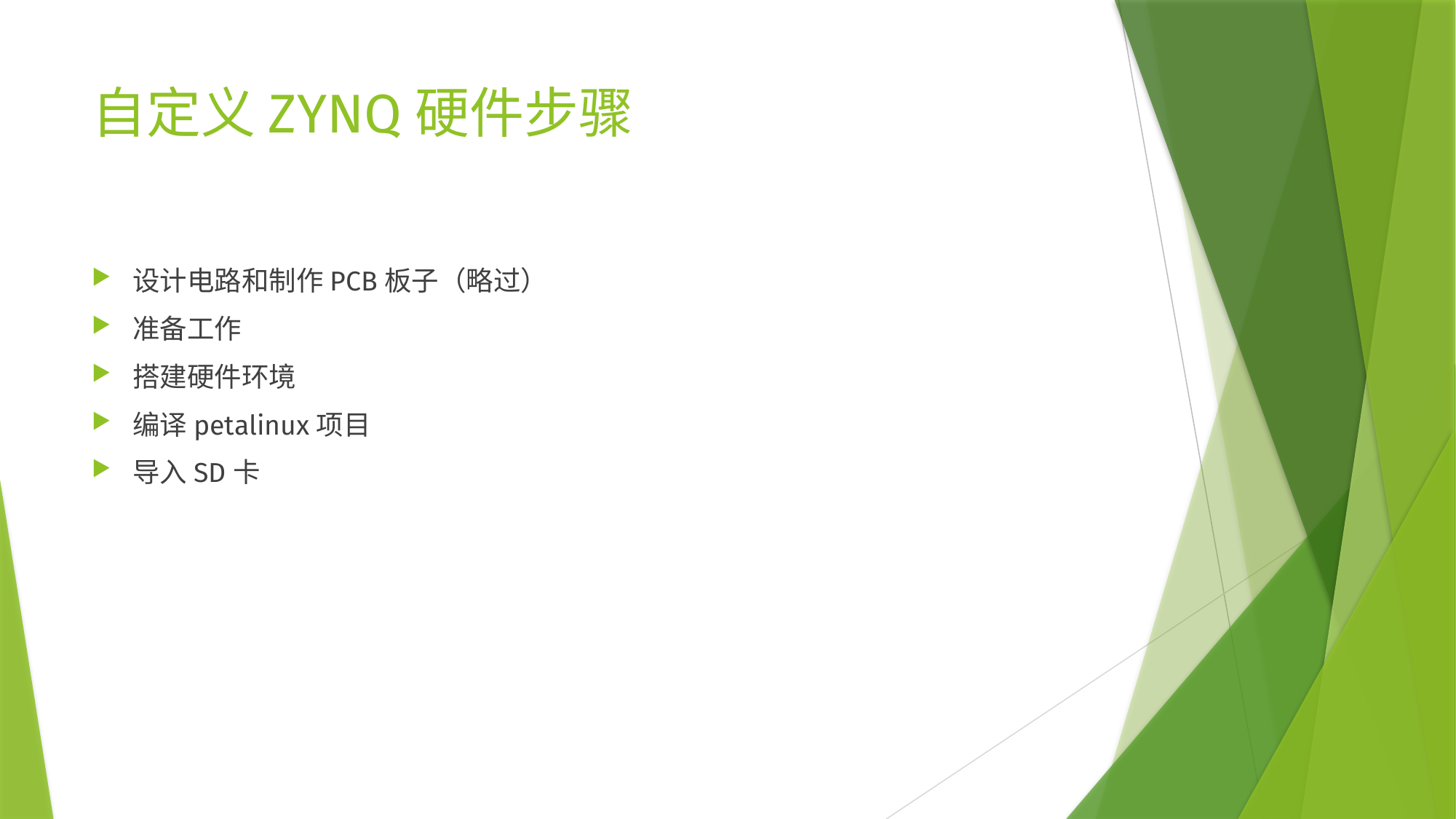

# 自定义ZYNQ硬件步骤
设计电路和制作PCB板子（略过）
准备工作
搭建硬件环境
编译petalinux项目
导入SD卡